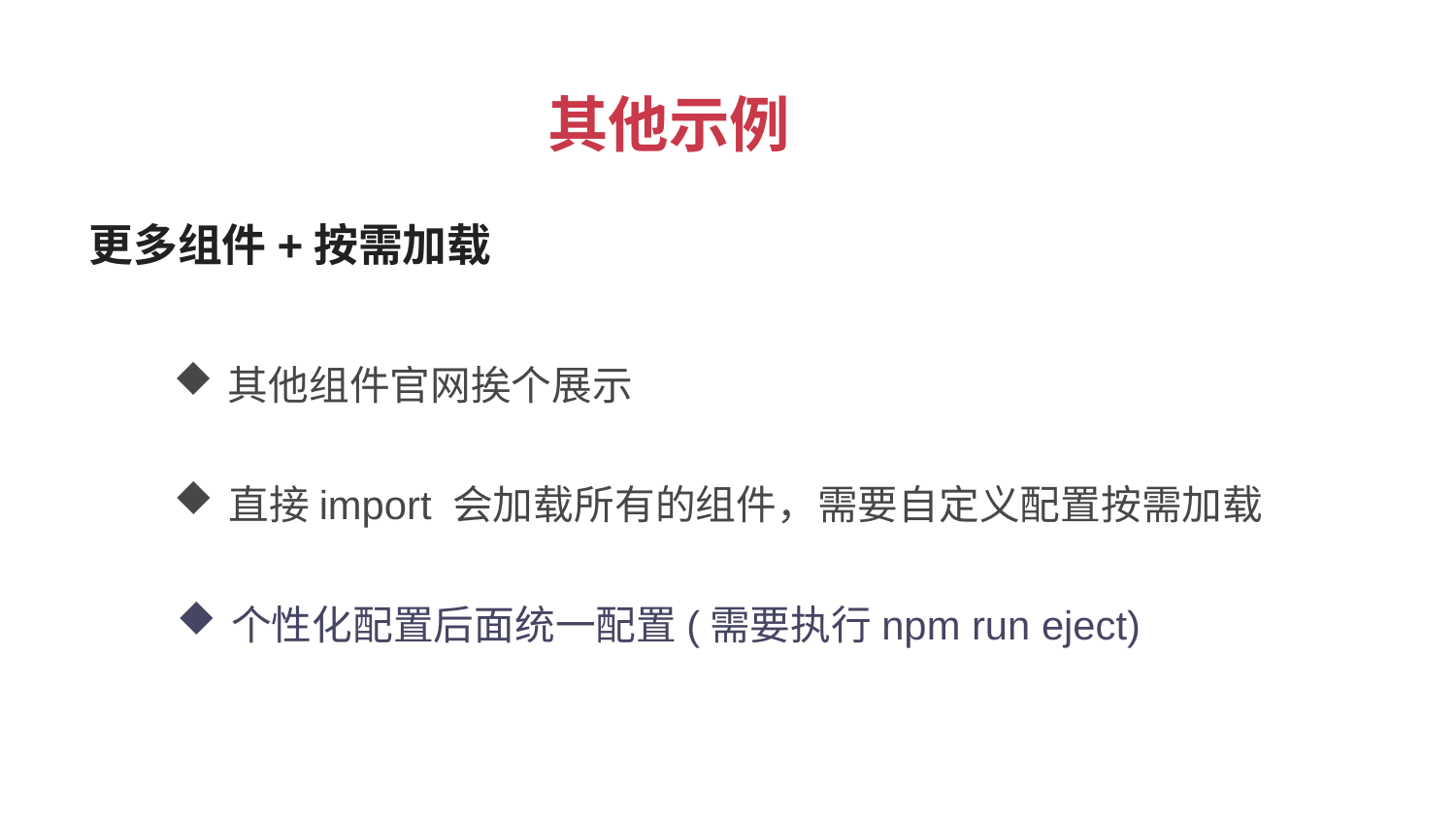

其他示例
更多组件+按需加载
其他组件官网挨个展示
直接import 会加载所有的组件，需要自定义配置按需加载
个性化配置后面统一配置(需要执行npm run eject)